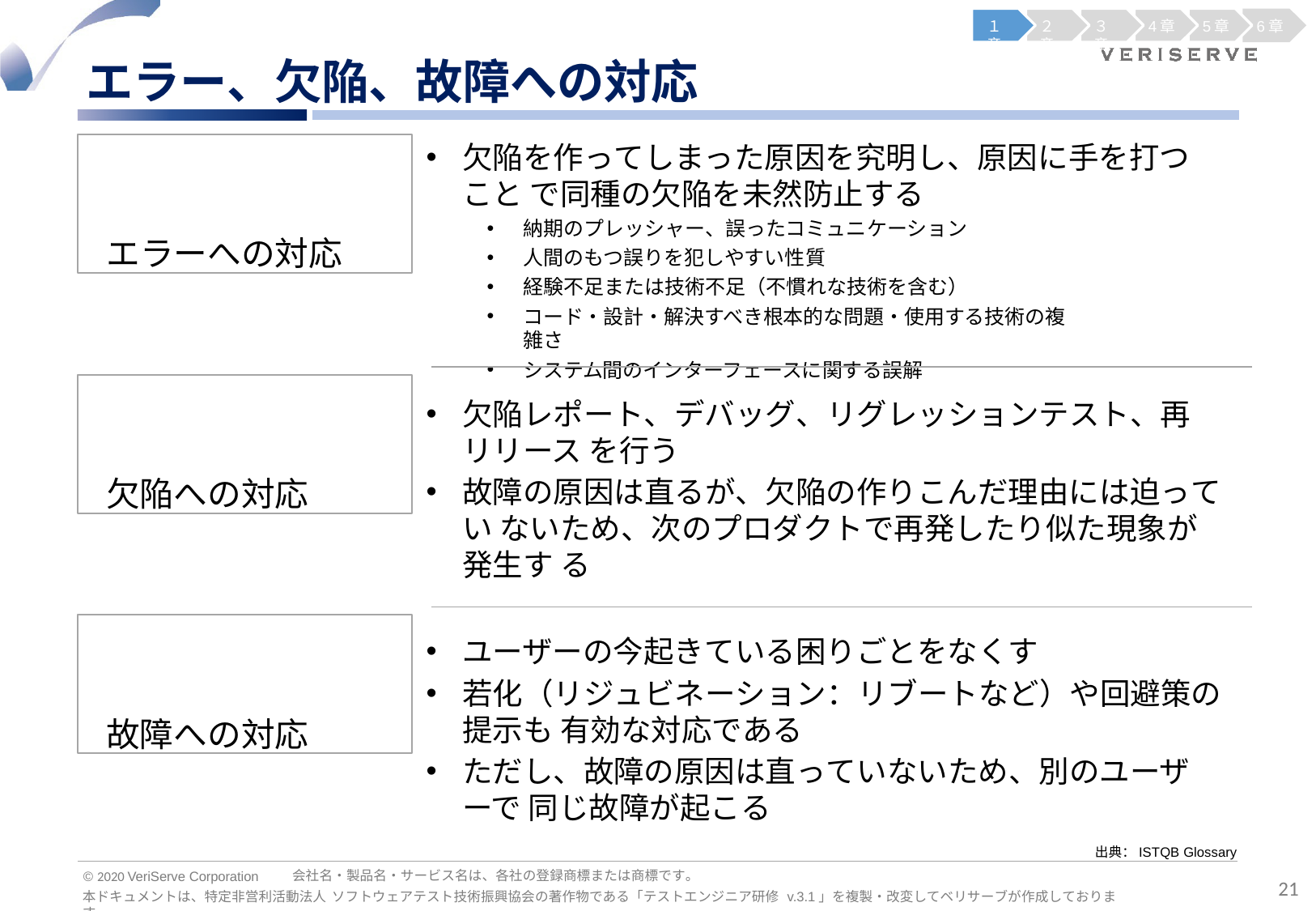

１章
２章
３章
4章
5章
6章
エラー、欠陥、故障への対応

エラーへの対応
欠陥を作ってしまった原因を究明し、原因に手を打つこと で同種の欠陥を未然防止する
納期のプレッシャー、誤ったコミュニケーション
人間のもつ誤りを犯しやすい性質
経験不足または技術不足（不慣れな技術を含む）
コード・設計・解決すべき根本的な問題・使用する技術の複雑さ
システム間のインターフェースに関する誤解

欠陥への対応
欠陥レポート、デバッグ、リグレッションテスト、再リリース を行う
故障の原因は直るが、欠陥の作りこんだ理由には迫ってい ないため、次のプロダクトで再発したり似た現象が発生す る

故障への対応
ユーザーの今起きている困りごとをなくす
若化（リジュビネーション：リブートなど）や回避策の提示も 有効な対応である
ただし、故障の原因は直っていないため、別のユーザーで 同じ故障が起こる
出典：ISTQB Glossary
会社名・製品名・サービス名は、各社の登録商標または商標です。
© 2020 VeriServe Corporation
21
本ドキュメントは、特定非営利活動法人 ソフトウェアテスト技術振興協会の著作物である「テストエンジニア研修 v.3.1」を複製・改変してベリサーブが作成しております。